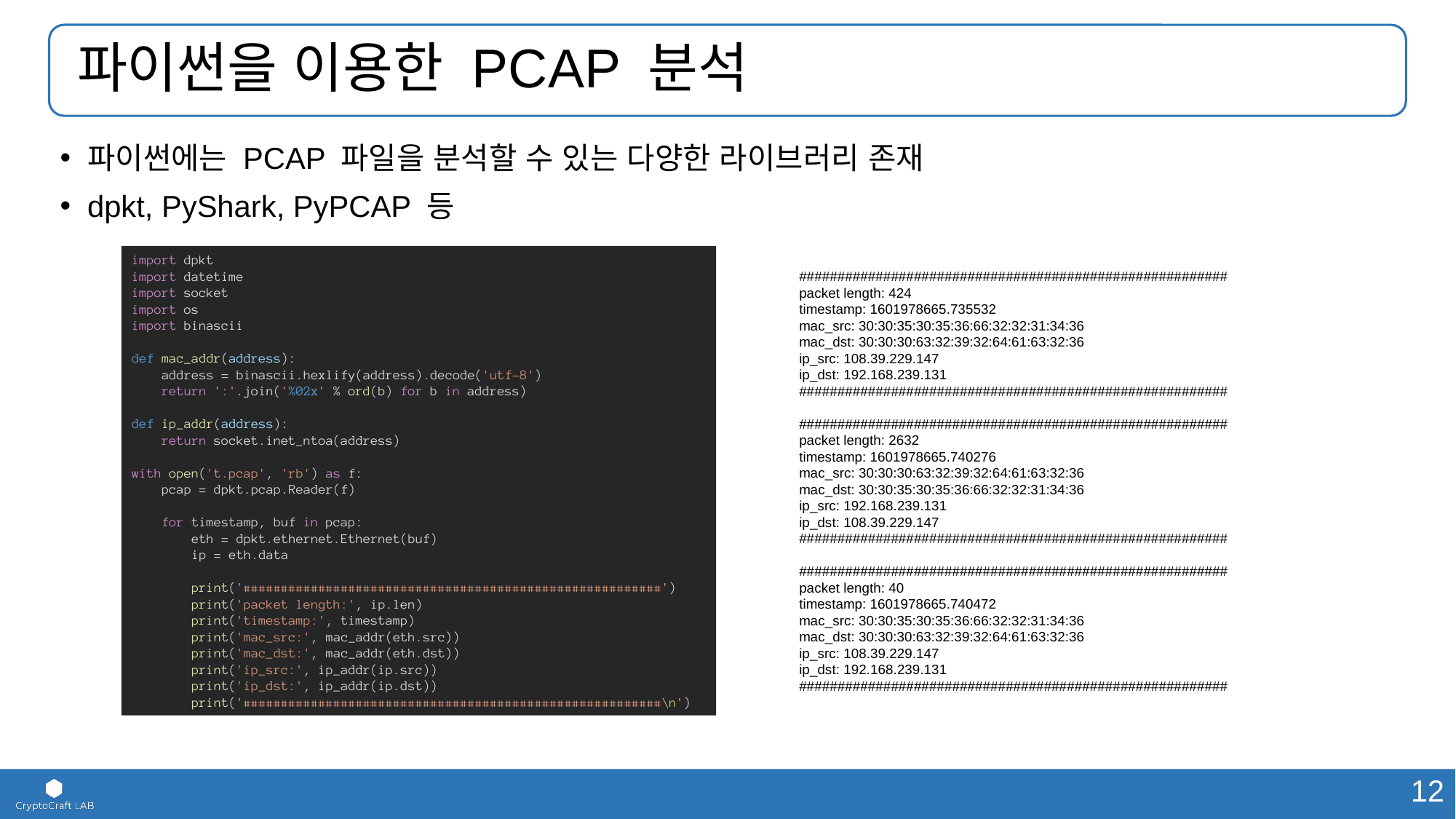

# 파이썬을 이용한 PCAP 분석
파이썬에는 PCAP 파일을 분석할 수 있는 다양한 라이브러리 존재
dpkt, PyShark, PyPCAP 등
import dpkt
import datetime
import socket
import os
import binascii
def mac_addr(address):
    address = binascii.hexlify(address).decode('utf-8')
    return ':'.join('%02x' % ord(b) for b in address)
def ip_addr(address):
    return socket.inet_ntoa(address)
with open('t.pcap', 'rb') as f:
    pcap = dpkt.pcap.Reader(f)
    for timestamp, buf in pcap:
        eth = dpkt.ethernet.Ethernet(buf)
        ip = eth.data
        print('########################################################')
        print('packet length:', ip.len)
        print('timestamp:', timestamp)
        print('mac_src:', mac_addr(eth.src))
        print('mac_dst:', mac_addr(eth.dst))
        print('ip_src:', ip_addr(ip.src))
        print('ip_dst:', ip_addr(ip.dst))
        print('########################################################\n')
########################################################
packet length: 424
timestamp: 1601978665.735532
mac_src: 30:30:35:30:35:36:66:32:32:31:34:36
mac_dst: 30:30:30:63:32:39:32:64:61:63:32:36
ip_src: 108.39.229.147
ip_dst: 192.168.239.131
########################################################

########################################################
packet length: 2632
timestamp: 1601978665.740276
mac_src: 30:30:30:63:32:39:32:64:61:63:32:36
mac_dst: 30:30:35:30:35:36:66:32:32:31:34:36
ip_src: 192.168.239.131
ip_dst: 108.39.229.147
########################################################

########################################################
packet length: 40
timestamp: 1601978665.740472
mac_src: 30:30:35:30:35:36:66:32:32:31:34:36
mac_dst: 30:30:30:63:32:39:32:64:61:63:32:36
ip_src: 108.39.229.147
ip_dst: 192.168.239.131
########################################################